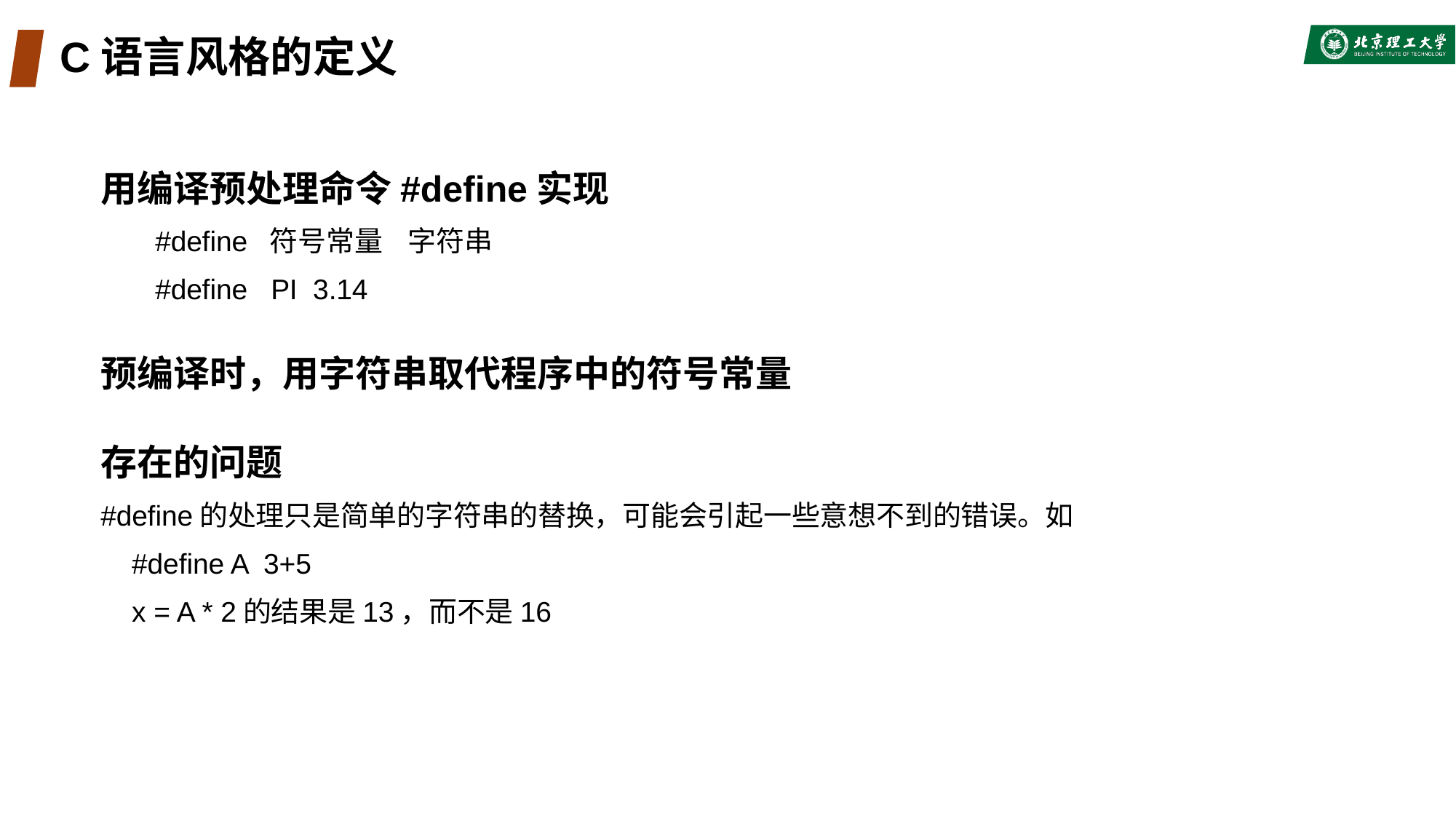

# C语言风格的定义
用编译预处理命令#define实现
#define  符号常量    字符串
#define   PI  3.14
预编译时，用字符串取代程序中的符号常量
存在的问题
#define的处理只是简单的字符串的替换，可能会引起一些意想不到的错误。如
    #define A  3+5
    x = A * 2的结果是13，而不是16